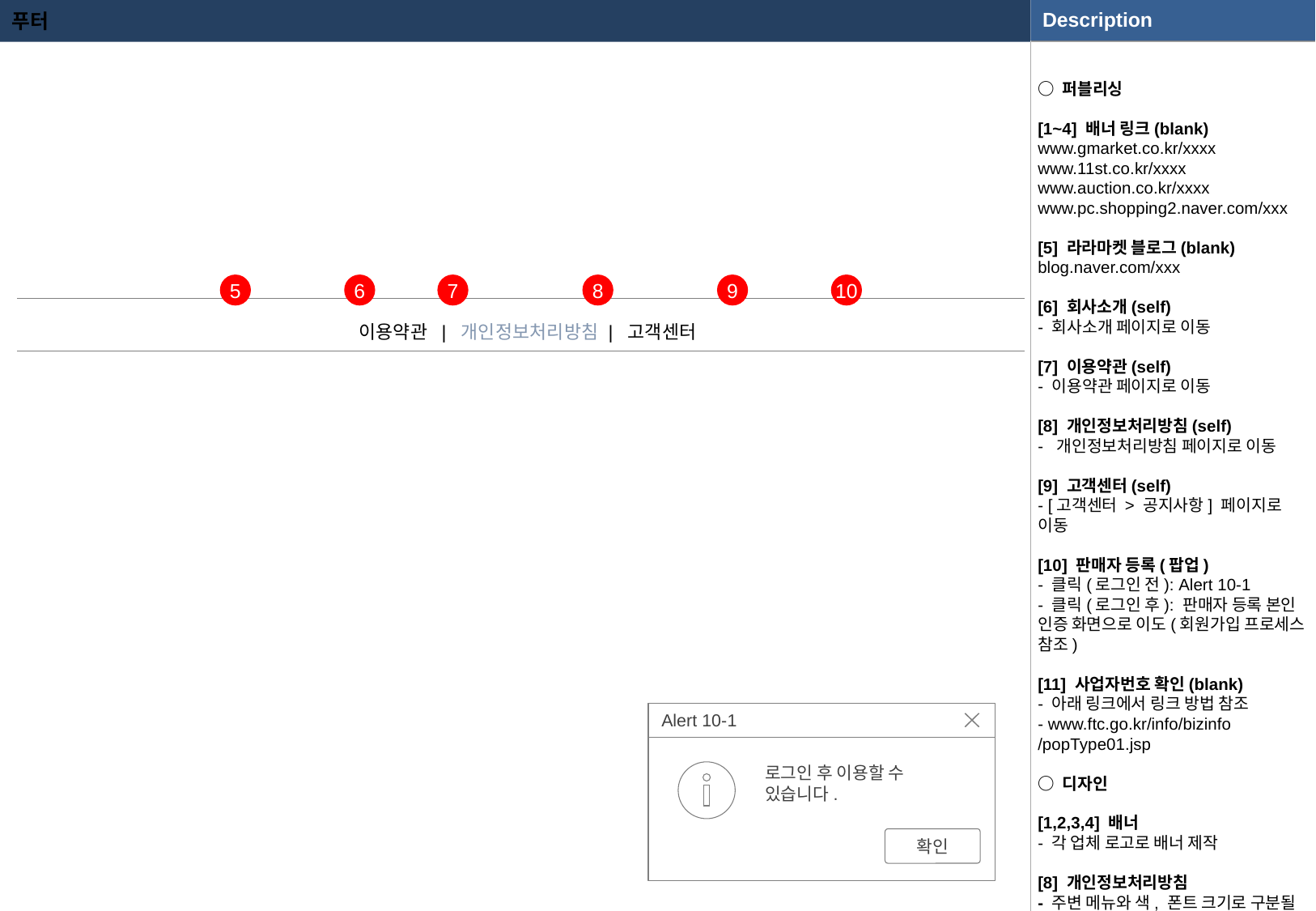

푸터

○ 퍼블리싱

[1~4] 배너 링크(blank)
www.gmarket.co.kr/xxxx
www.11st.co.kr/xxxx
www.auction.co.kr/xxxx
www.pc.shopping2.naver.com/xxx

[5] 라라마켓 블로그(blank)
blog.naver.com/xxx

[6] 회사소개(self)
- 회사소개 페이지로 이동

[7] 이용약관(self)
- 이용약관 페이지로 이동

[8] 개인정보처리방침(self)
-  개인정보처리방침 페이지로 이동

[9] 고객센터(self)
- [고객센터 > 공지사항] 페이지로 이동

[10] 판매자 등록(팝업)
- 클릭(로그인 전): Alert 10-1
- 클릭(로그인 후): 판매자 등록 본인 인증 화면으로 이도(회원가입 프로세스 참조)

[11] 사업자번호 확인(blank)
- 아래 링크에서 링크 방법 참조
- www.ftc.go.kr/info/bizinfo
/popType01.jsp

○ 디자인

[1,2,3,4] 배너
- 각 업체 로고로 배너 제작

[8] 개인정보처리방침
- 주변 메뉴와 색, 폰트 크기로 구분될 수 있도록 디자인
5
6
7
8
9
10
| 이용약관 | 개인정보처리방침 | 고객센터 |
| --- |
Alert 10-1

로그인 후 이용할 수 있습니다.

확인
Abort
Cancel